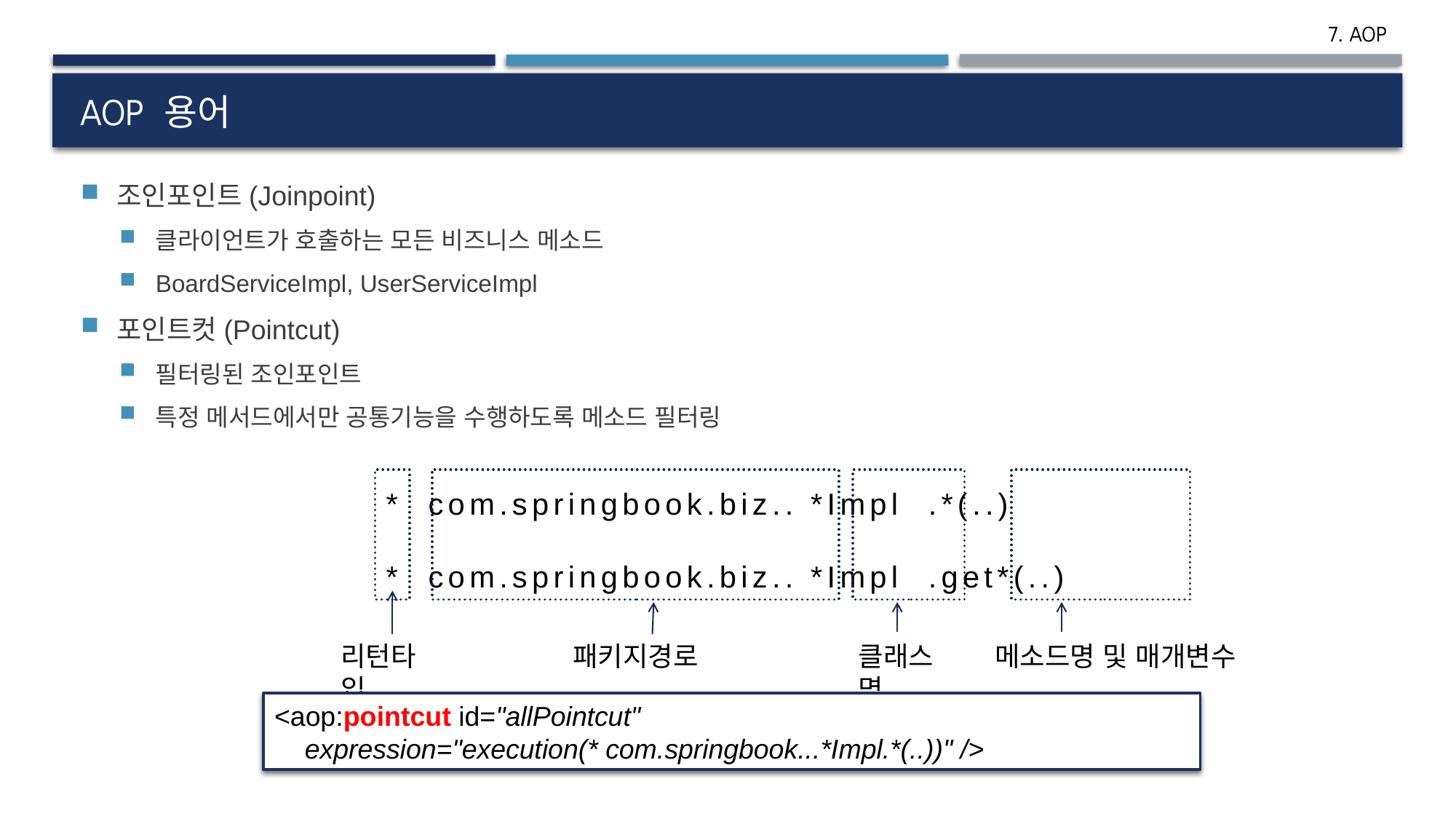

# AOP 용어
조인포인트(Joinpoint)
클라이언트가 호출하는 모든 비즈니스 메소드
BoardServiceImpl, UserServiceImpl
포인트컷(Pointcut)
필터링된 조인포인트
특정 메서드에서만 공통기능을 수행하도록 메소드 필터링

*  com.springbook.biz.. *Impl  .*(..)

*  com.springbook.biz.. *Impl  .get*(..)
메소드명 및 매개변수
리턴타입
패키지경로
클래스명
<aop:pointcut id="allPointcut"
    expression="execution(* com.springbook...*Impl.*(..))" />